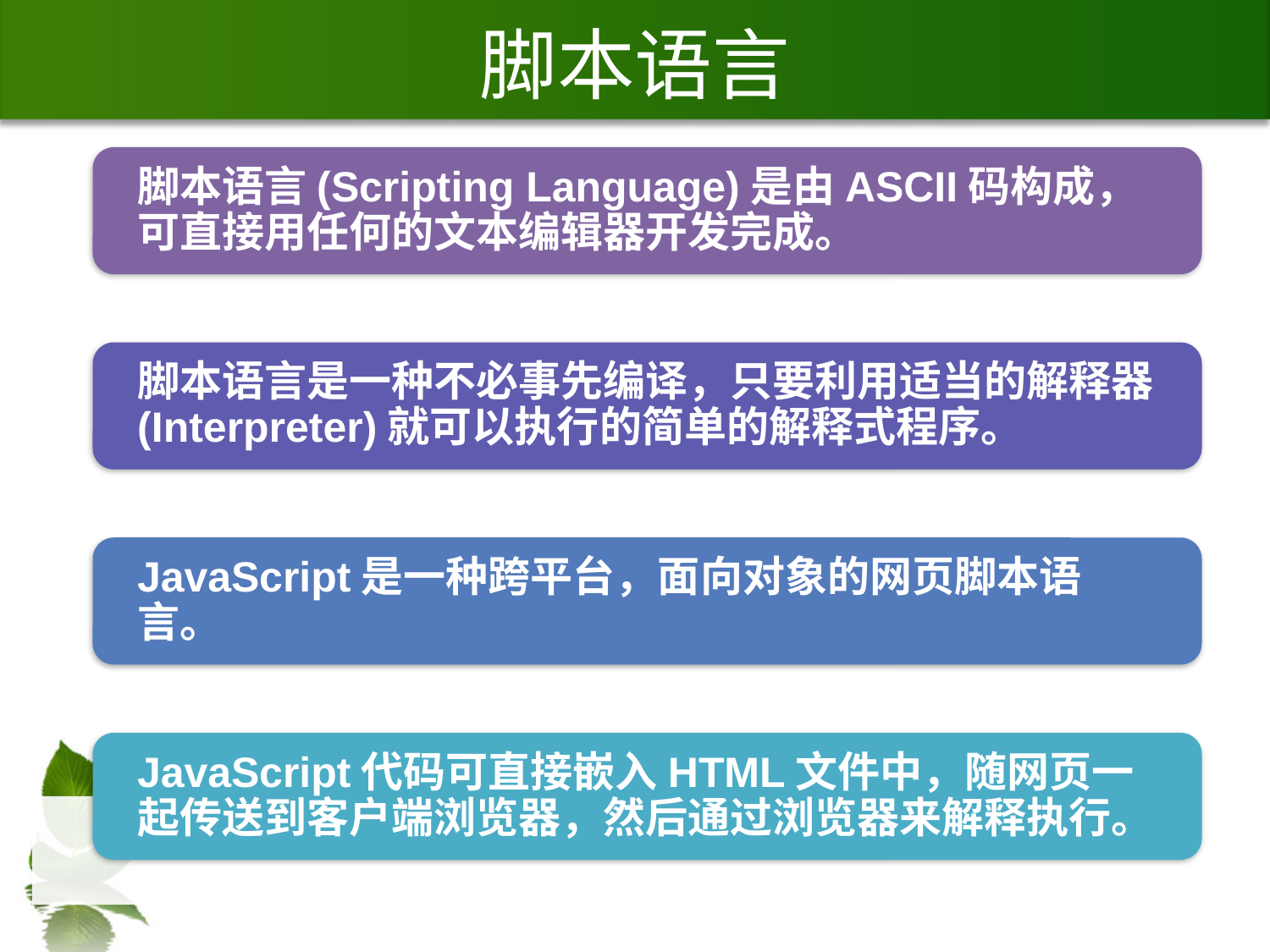

# 脚本语言
脚本语言(Scripting Language)是由ASCII码构成，可直接用任何的文本编辑器开发完成。
脚本语言是一种不必事先编译，只要利用适当的解释器(Interpreter)就可以执行的简单的解释式程序。
JavaScript是一种跨平台，面向对象的网页脚本语言。
JavaScript代码可直接嵌入HTML文件中，随网页一起传送到客户端浏览器，然后通过浏览器来解释执行。